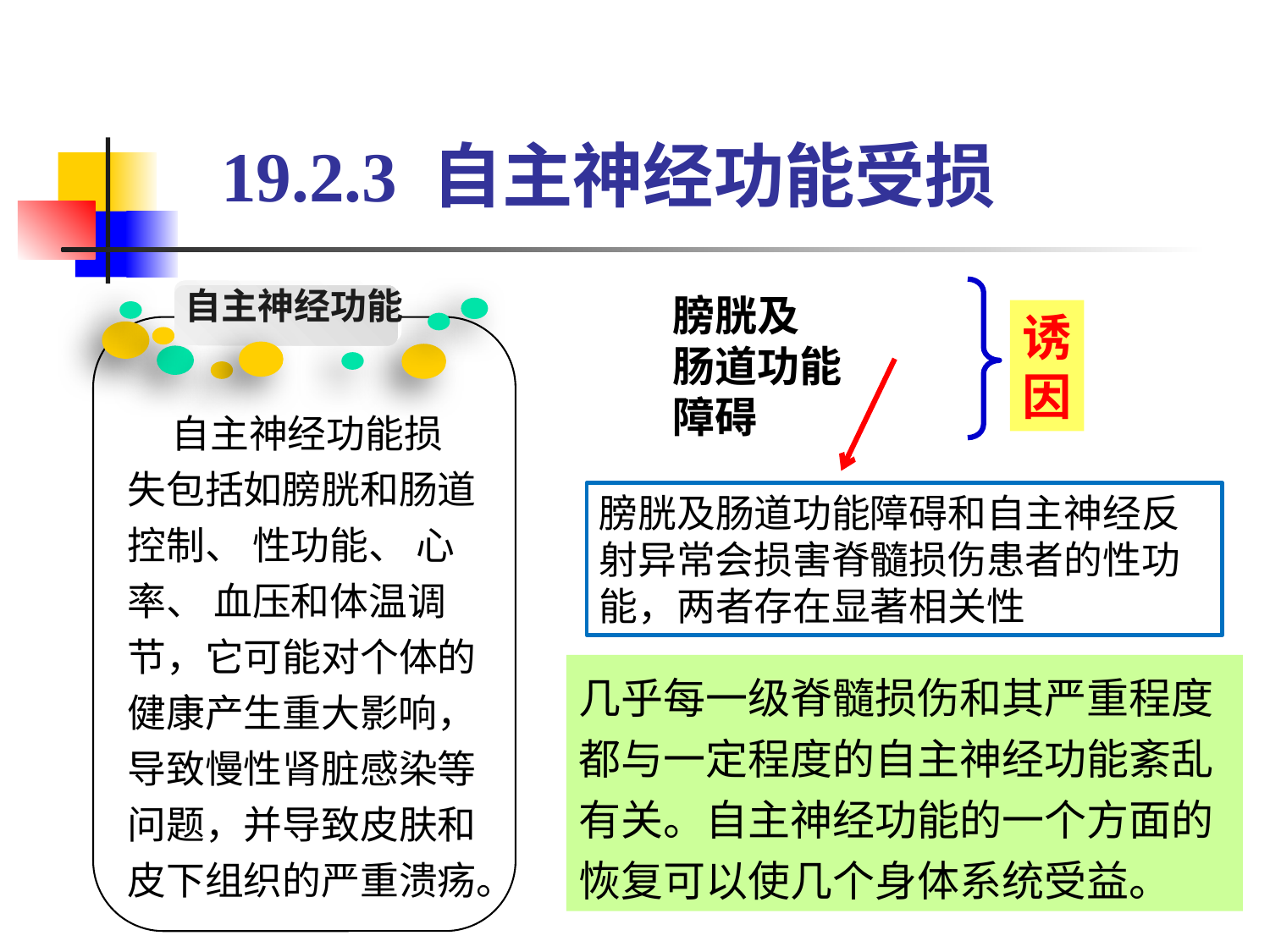

19.2.3 自主神经功能受损

诱因

自主神经功能

膀胱及
肠道功能
障碍
    自主神经功能损失包括如膀胱和肠道控制、 性功能、 心率、 血压和体温调节，它可能对个体的健康产生重大影响，导致慢性肾脏感染等问题，并导致皮肤和皮下组织的严重溃疡。
膀胱及肠道功能障碍和自主神经反射异常会损害脊髓损伤患者的性功能，两者存在显著相关性
几乎每一级脊髓损伤和其严重程度都与一定程度的自主神经功能紊乱有关。自主神经功能的一个方面的恢复可以使几个身体系统受益。